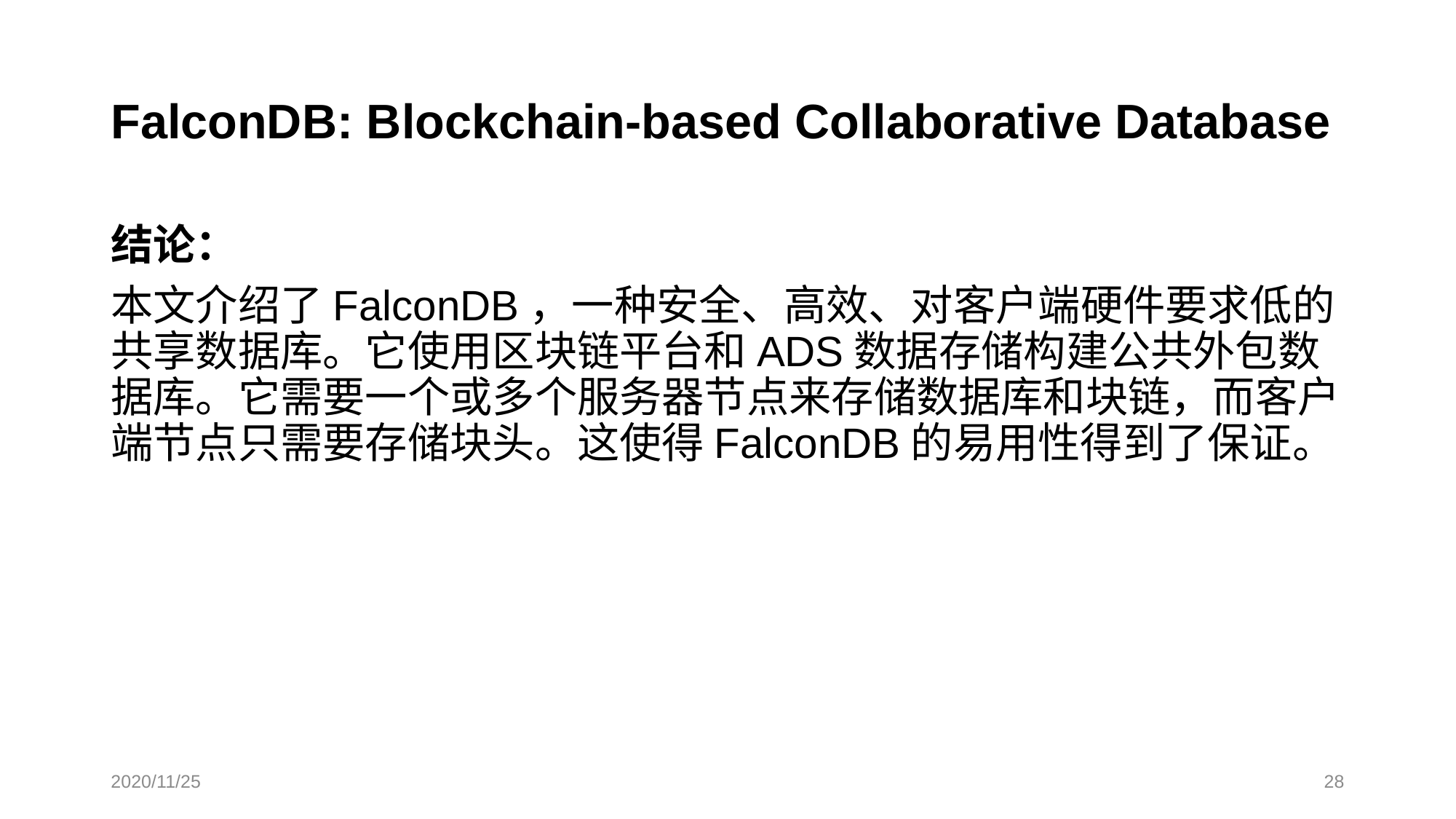

# FalconDB: Blockchain-based Collaborative Database
结论：
本文介绍了FalconDB，一种安全、高效、对客户端硬件要求低的共享数据库。它使用区块链平台和ADS数据存储构建公共外包数据库。它需要一个或多个服务器节点来存储数据库和块链，而客户端节点只需要存储块头。这使得FalconDB的易用性得到了保证。
2020/11/25
28